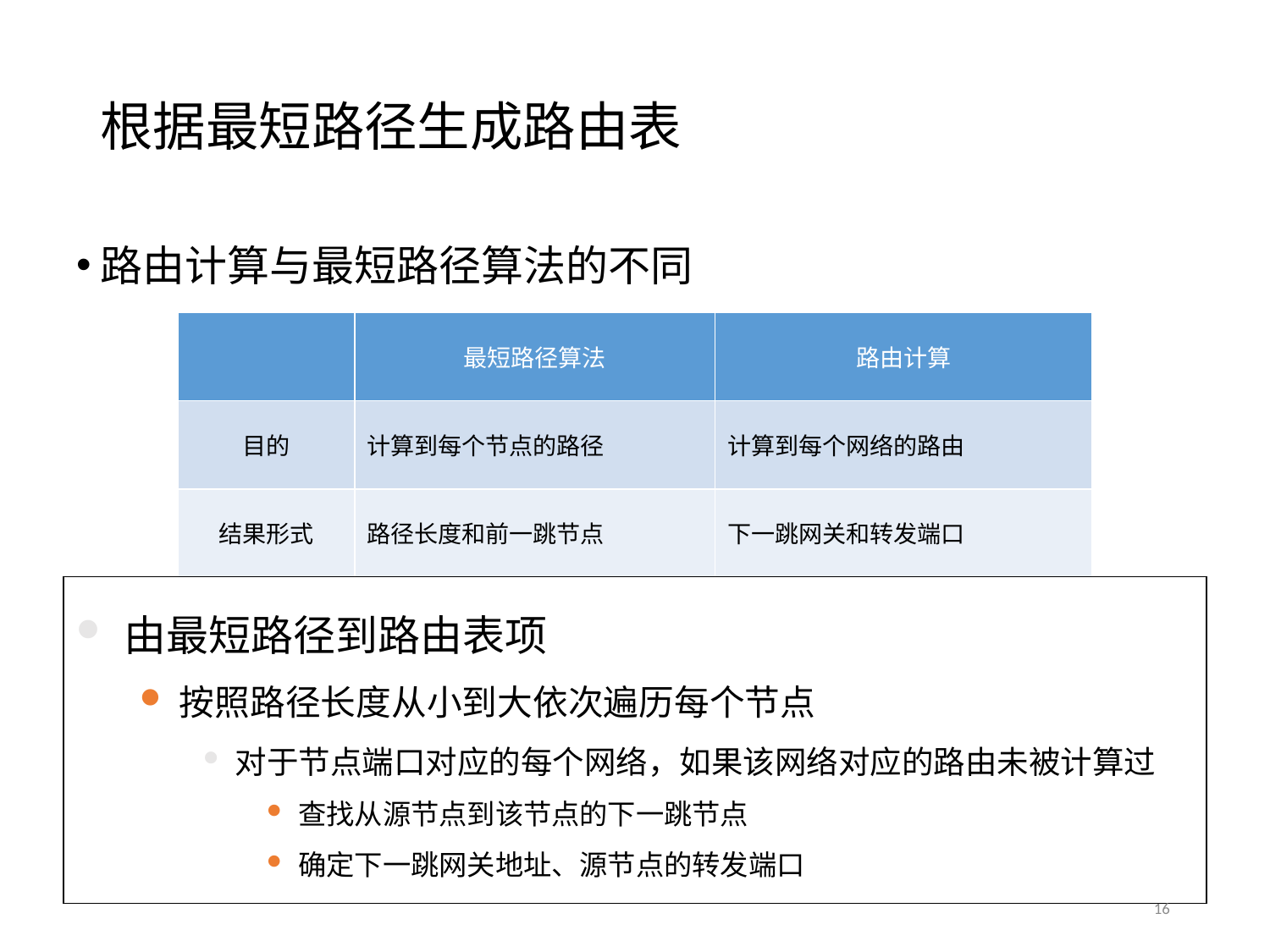

# 根据最短路径生成路由表
路由计算与最短路径算法的不同
|  | 最短路径算法 | 路由计算 |
| --- | --- | --- |
| 目的 | 计算到每个节点的路径 | 计算到每个网络的路由 |
| 结果形式 | 路径长度和前一跳节点 | 下一跳网关和转发端口 |
由最短路径到路由表项
按照路径长度从小到大依次遍历每个节点
对于节点端口对应的每个网络，如果该网络对应的路由未被计算过
查找从源节点到该节点的下一跳节点
确定下一跳网关地址、源节点的转发端口
16